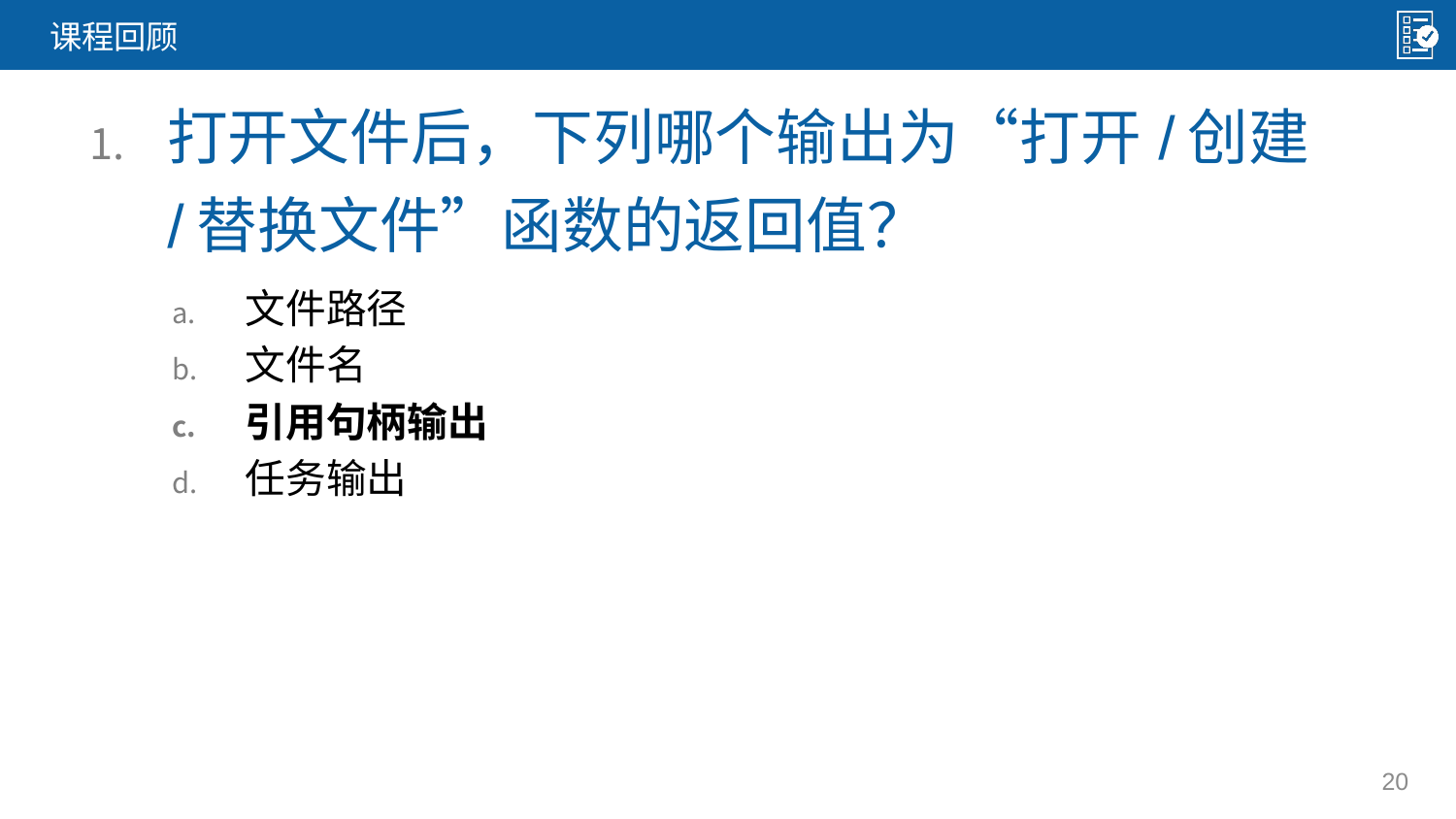

课程回顾

打开文件后，下列哪个输出为“打开/创建/替换文件”函数的返回值？
文件路径
文件名
引用句柄输出
任务输出

20